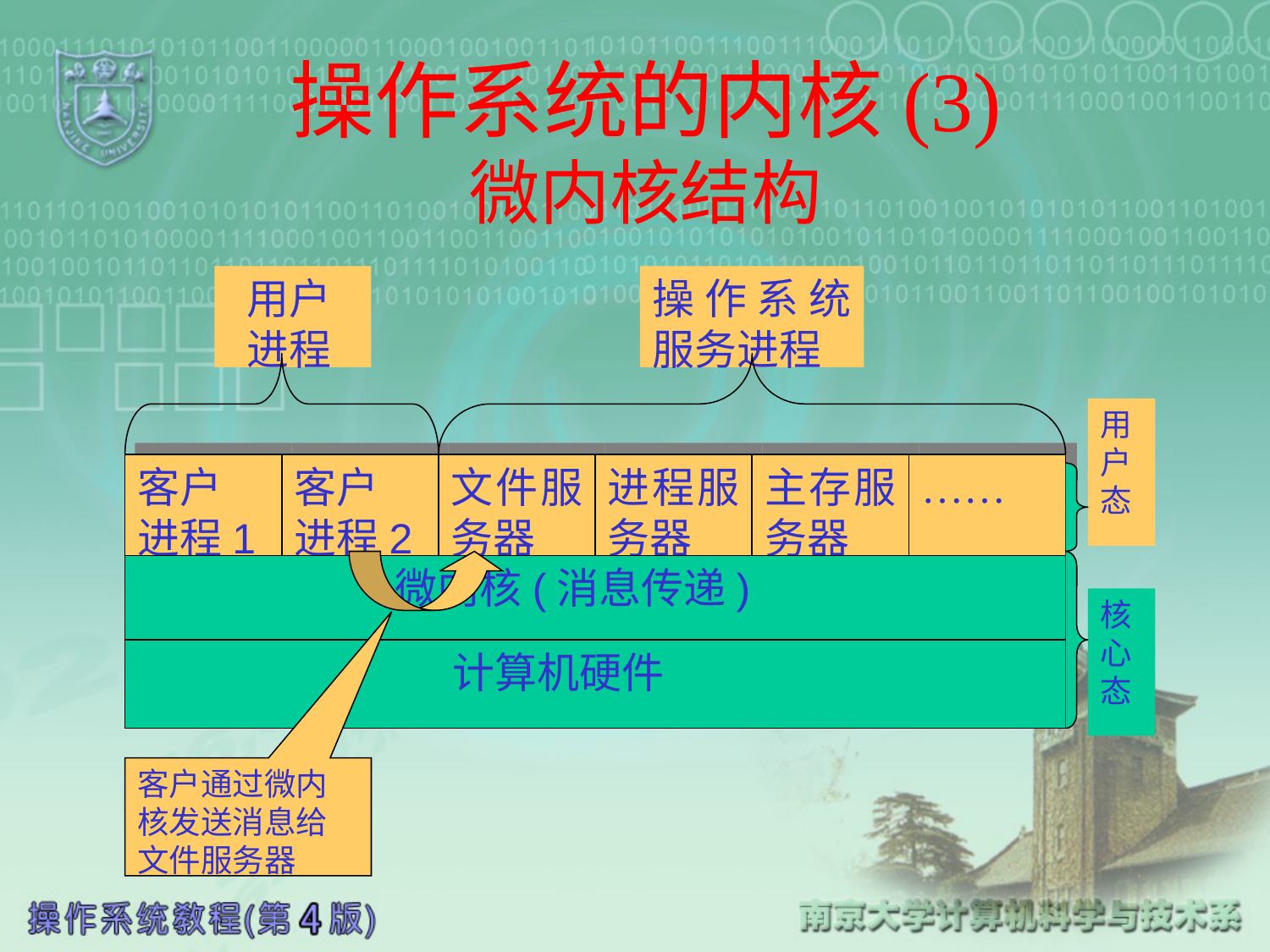

# 操作系统的内核(3) 微内核结构

 用户
 进程
操作系统服务进程
用
户
态
客户
进程1
客户
进程2
文件服务器
进程服务器
主存服务器
……

                          微内核(消息传递)

核
心
态
                                计算机硬件
客户通过微内核发送消息给文件服务器